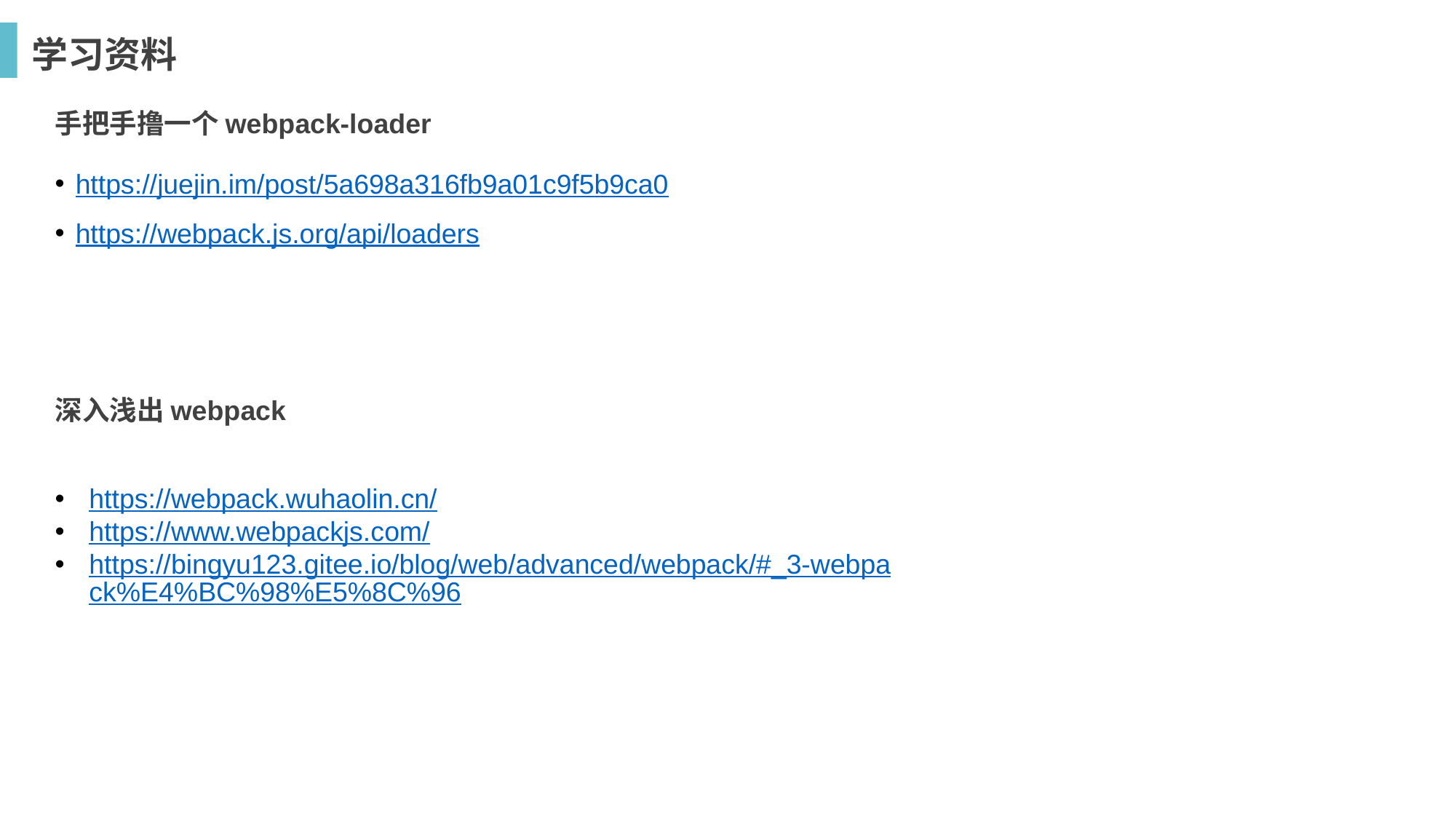

学习资料
手把手撸一个webpack-loader
https://juejin.im/post/5a698a316fb9a01c9f5b9ca0
https://webpack.js.org/api/loaders

深入浅出webpack
https://webpack.wuhaolin.cn/
https://www.webpackjs.com/
https://bingyu123.gitee.io/blog/web/advanced/webpack/#_3-webpack%E4%BC%98%E5%8C%96